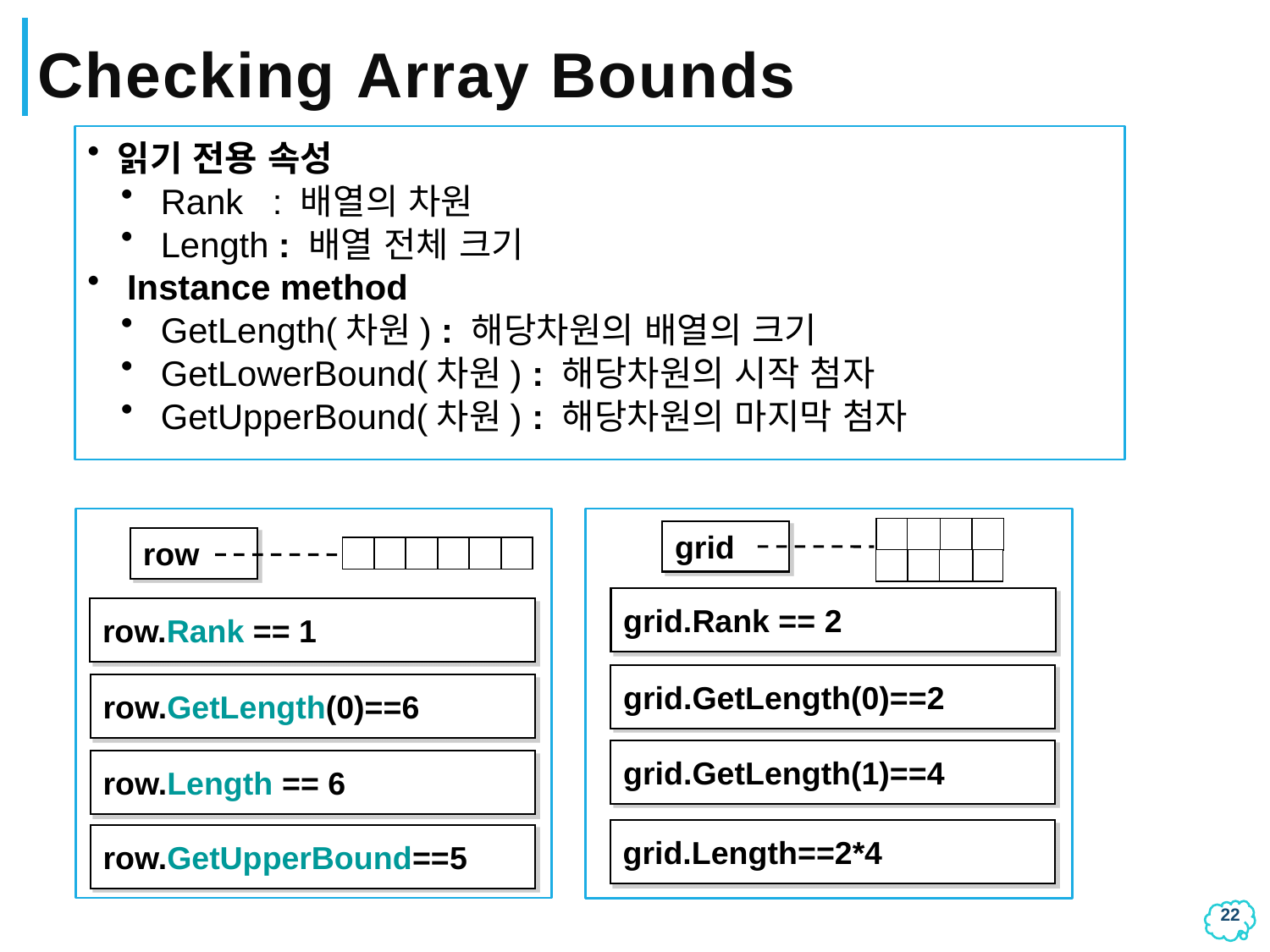

# Checking Array Bounds
읽기 전용 속성
 Rank   : 배열의 차원
 Length : 배열 전체 크기
 Instance method
 GetLength(차원) : 해당차원의 배열의 크기
 GetLowerBound(차원) : 해당차원의 시작 첨자
 GetUpperBound(차원) : 해당차원의 마지막 첨자

grid
row

grid.Rank == 2
row.Rank == 1
grid.GetLength(0)==2
row.GetLength(0)==6
grid.GetLength(1)==4
row.Length == 6
grid.Length==2*4
row.GetUpperBound==5
22